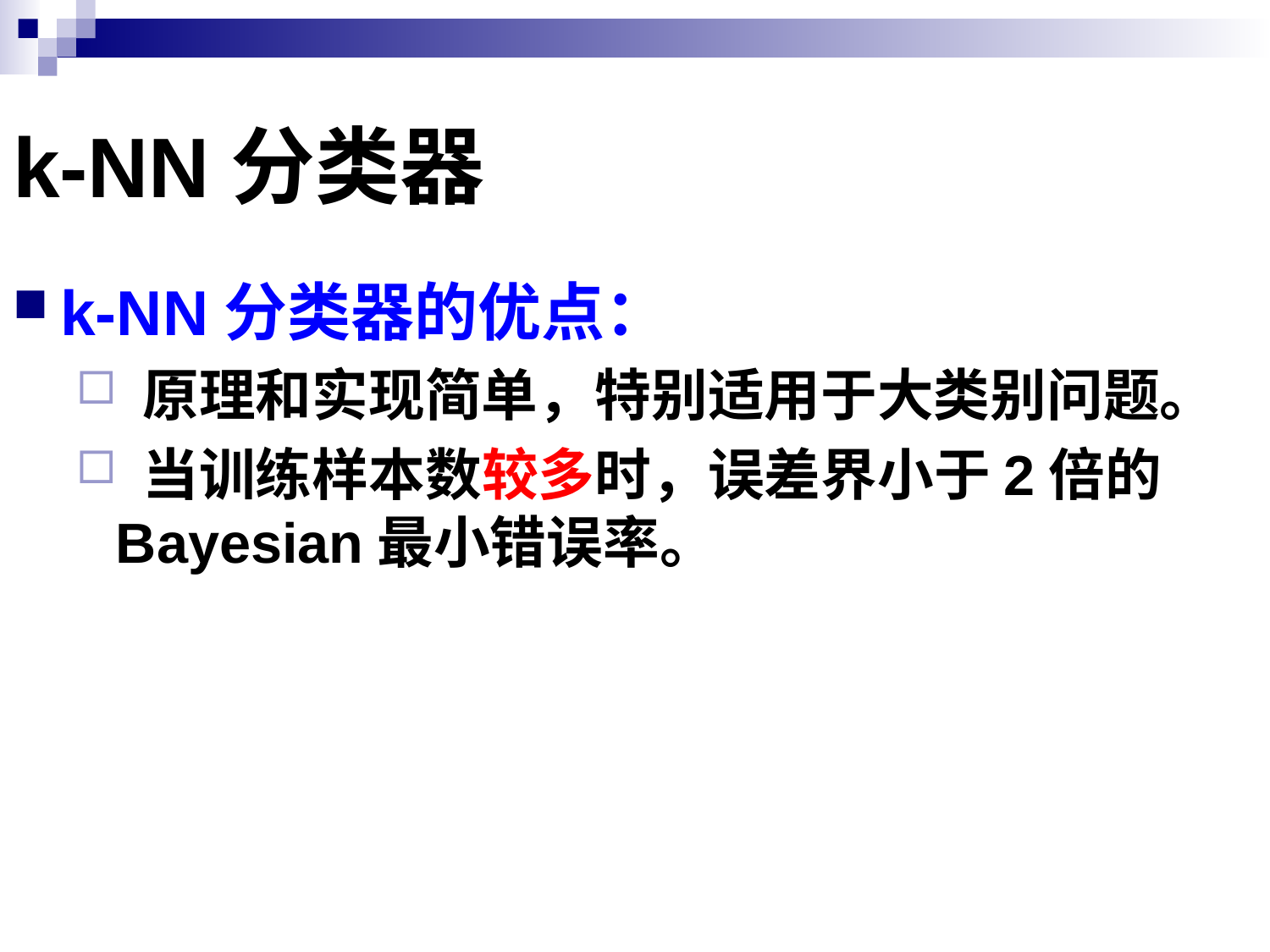

k-NN分类器
k-NN分类器的优点：
 原理和实现简单，特别适用于大类别问题。
 当训练样本数较多时，误差界小于2倍的Bayesian最小错误率。